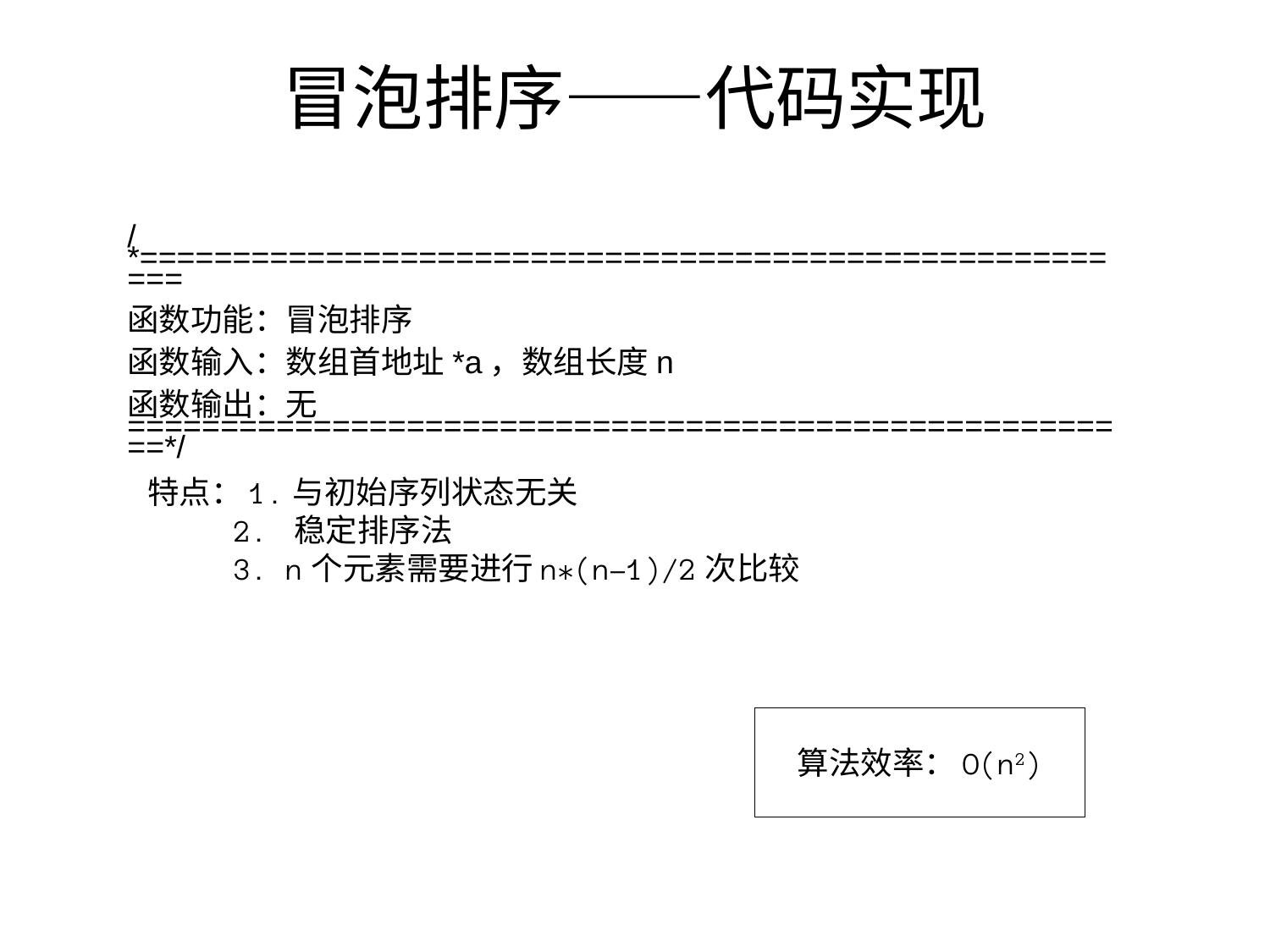

# 冒泡排序——代码实现
/*=======================================================

函数功能：冒泡排序

函数输入：数组首地址*a，数组长度n

函数输出：无=======================================================*/
特点：1.与初始序列状态无关
     2. 稳定排序法
     3. n个元素需要进行n*(n-1)/2次比较
算法效率：O(n2)